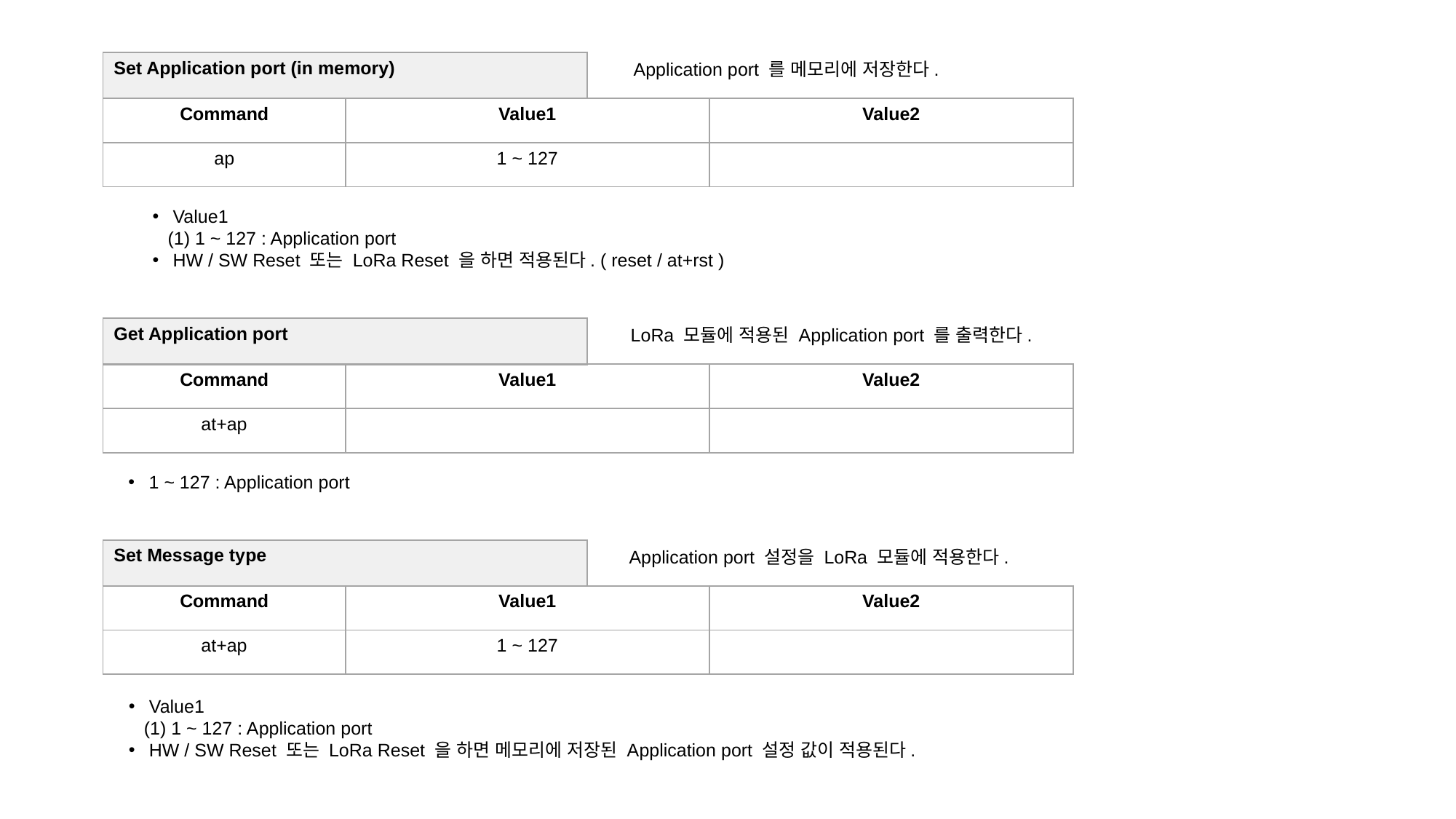

| Set Application port (in memory) |
| --- |
Application port 를 메모리에 저장한다.
| Command | Value1 | Value2 |
| --- | --- | --- |
| ap | 1 ~ 127 |  |
Value1
   (1) 1 ~ 127 : Application port
HW / SW Reset 또는 LoRa Reset 을 하면 적용된다. ( reset / at+rst )
| Get Application port |
| --- |
LoRa 모듈에 적용된 Application port 를 출력한다.
| Command | Value1 | Value2 |
| --- | --- | --- |
| at+ap |  |  |
1 ~ 127 : Application port
| Set Message type |
| --- |
Application port 설정을 LoRa 모듈에 적용한다.
| Command | Value1 | Value2 |
| --- | --- | --- |
| at+ap | 1 ~ 127 |  |
Value1
   (1) 1 ~ 127 : Application port
HW / SW Reset 또는 LoRa Reset 을 하면 메모리에 저장된 Application port 설정 값이 적용된다.